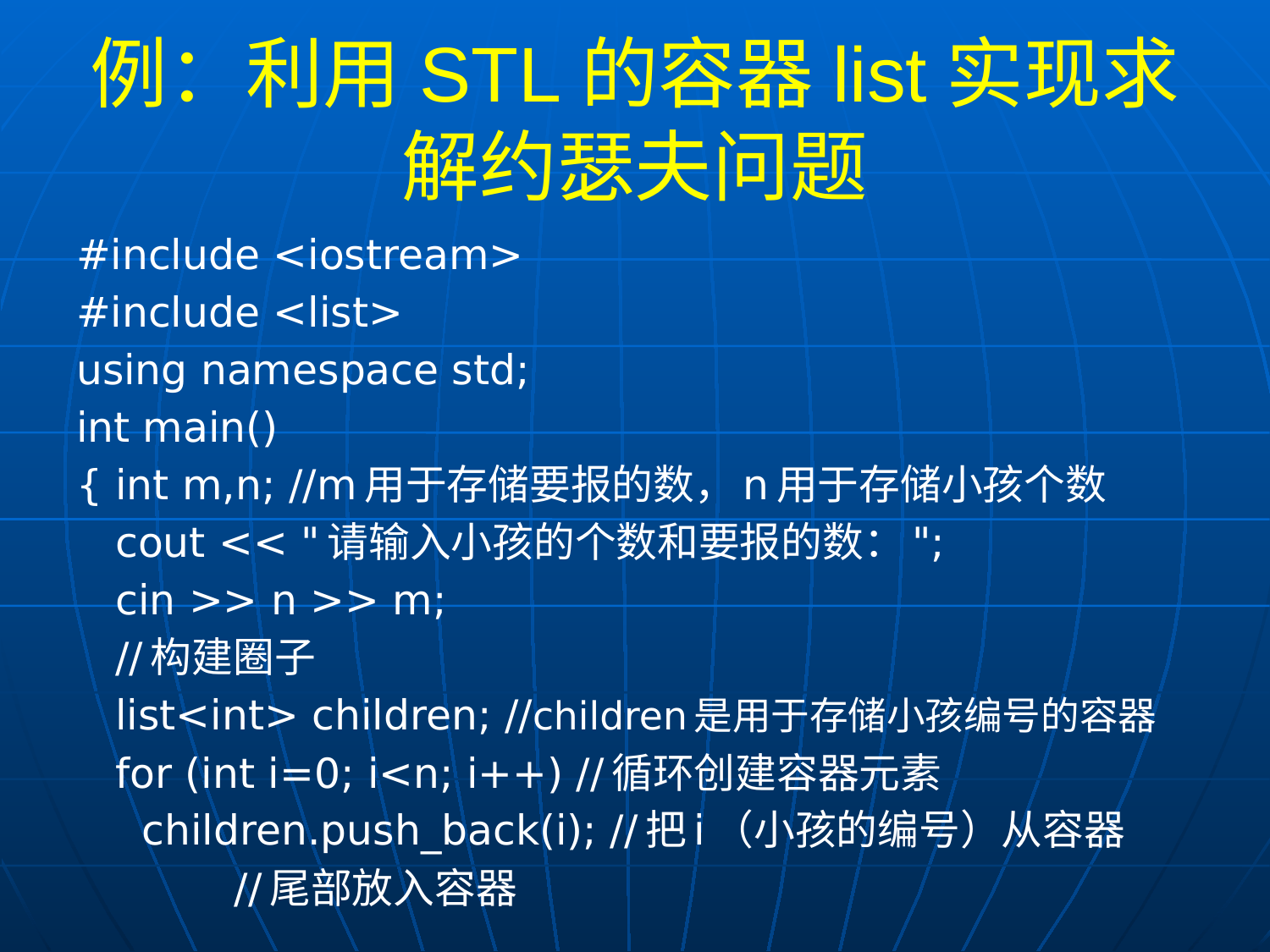

# 例：利用STL的容器list实现求解约瑟夫问题
#include <iostream>
#include <list>
using namespace std;
int main()
{ int m,n; //m用于存储要报的数，n用于存储小孩个数
   cout << "请输入小孩的个数和要报的数：";
   cin >> n >> m;
   //构建圈子
   list<int> children; //children是用于存储小孩编号的容器
   for (int i=0; i<n; i++) //循环创建容器元素
     children.push_back(i); //把i（小孩的编号）从容器
				     //尾部放入容器